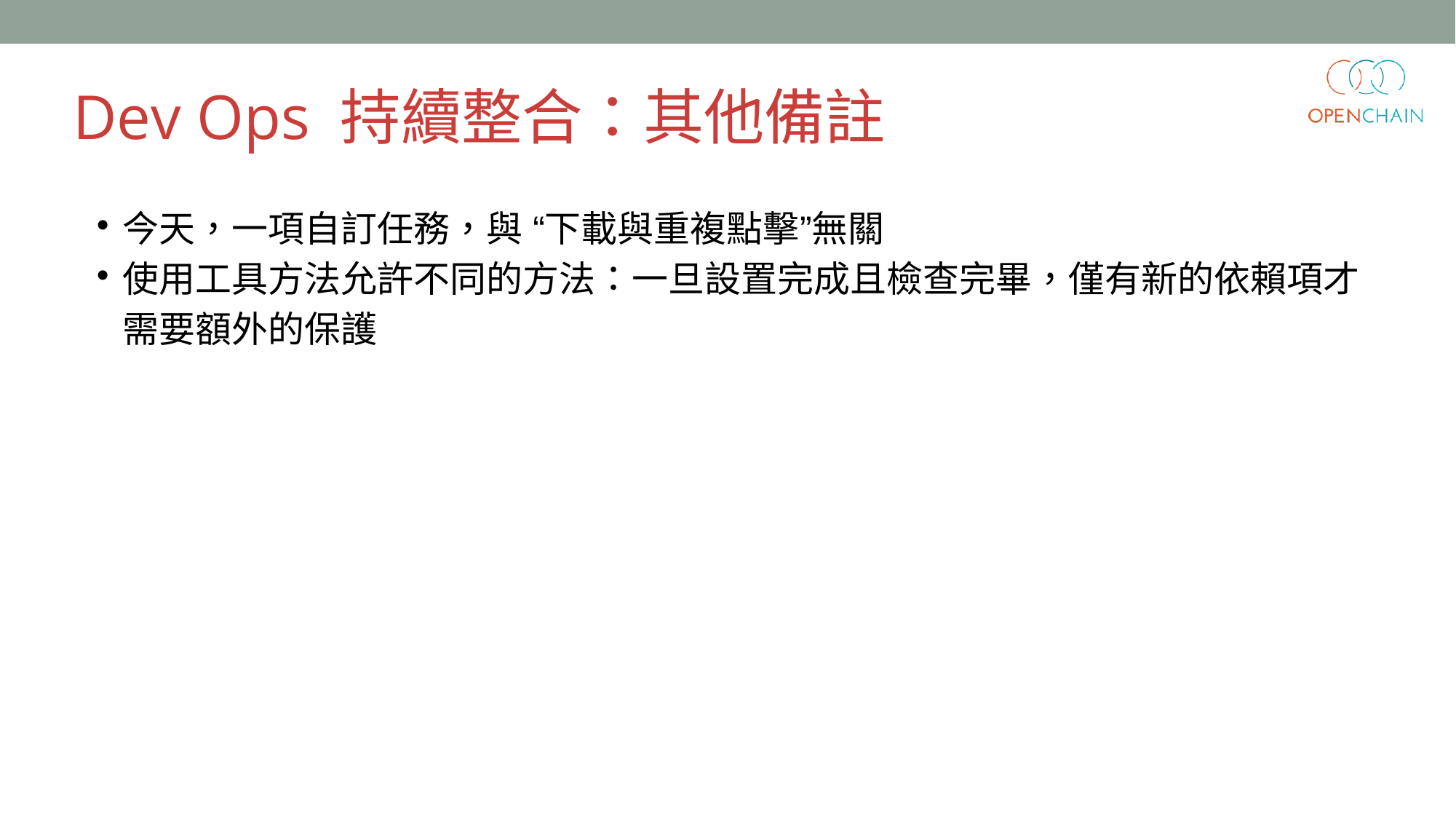

Dev Ops 持續整合：其他備註
今天，一項自訂任務，與 “下載與重複點擊”無關
使用工具方法允許不同的方法：一旦設置完成且檢查完畢，僅有新的依賴項才需要額外的保護